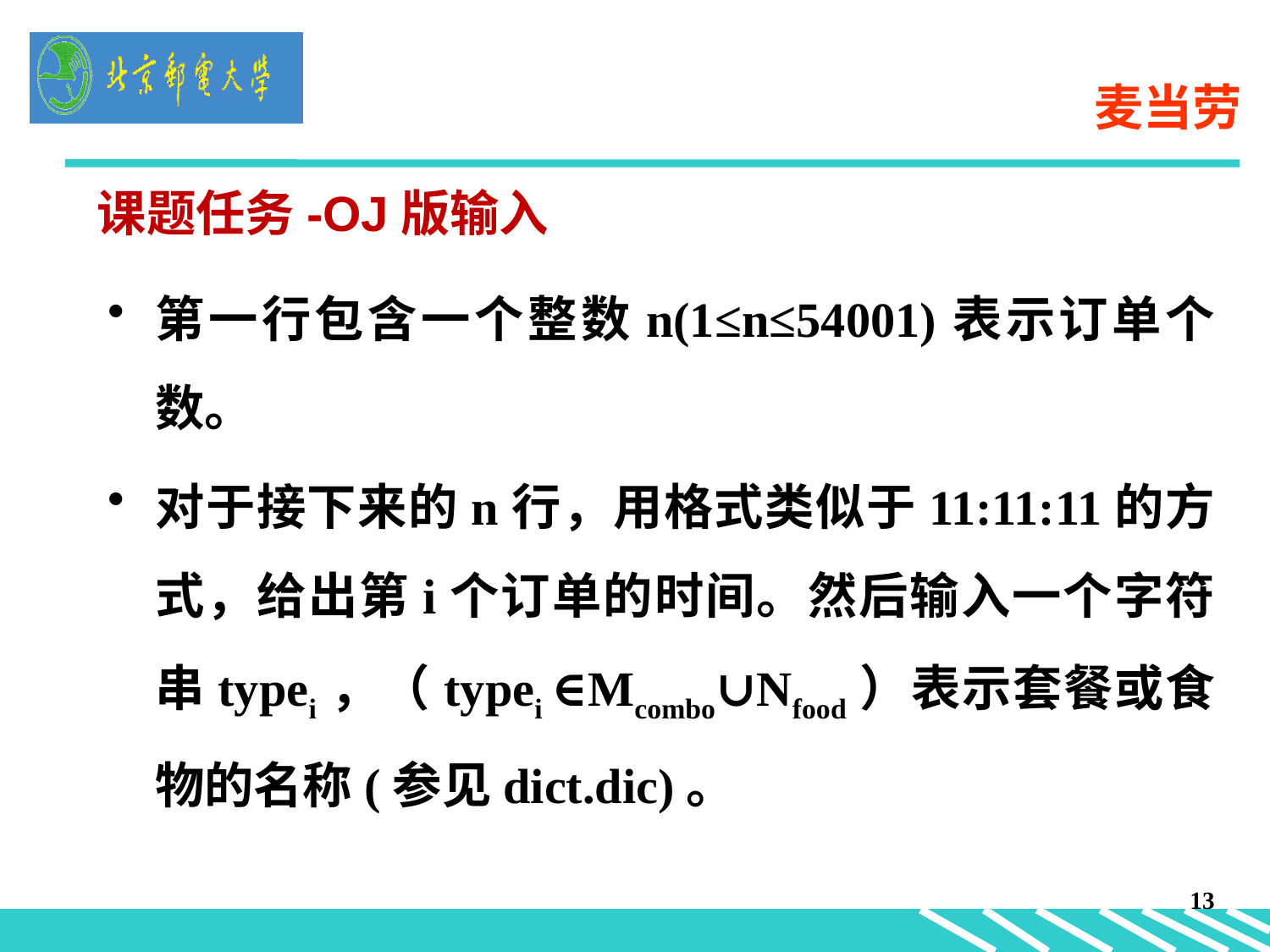

# 麦当劳
课题任务-OJ版输入
第一行包含一个整数n(1≤n≤54001)表示订单个数。
对于接下来的n行，用格式类似于11:11:11的方式，给出第i个订单的时间。然后输入一个字符串typei，（typei ∈Mcombo∪Nfood）表示套餐或食物的名称(参见dict.dic)。
13